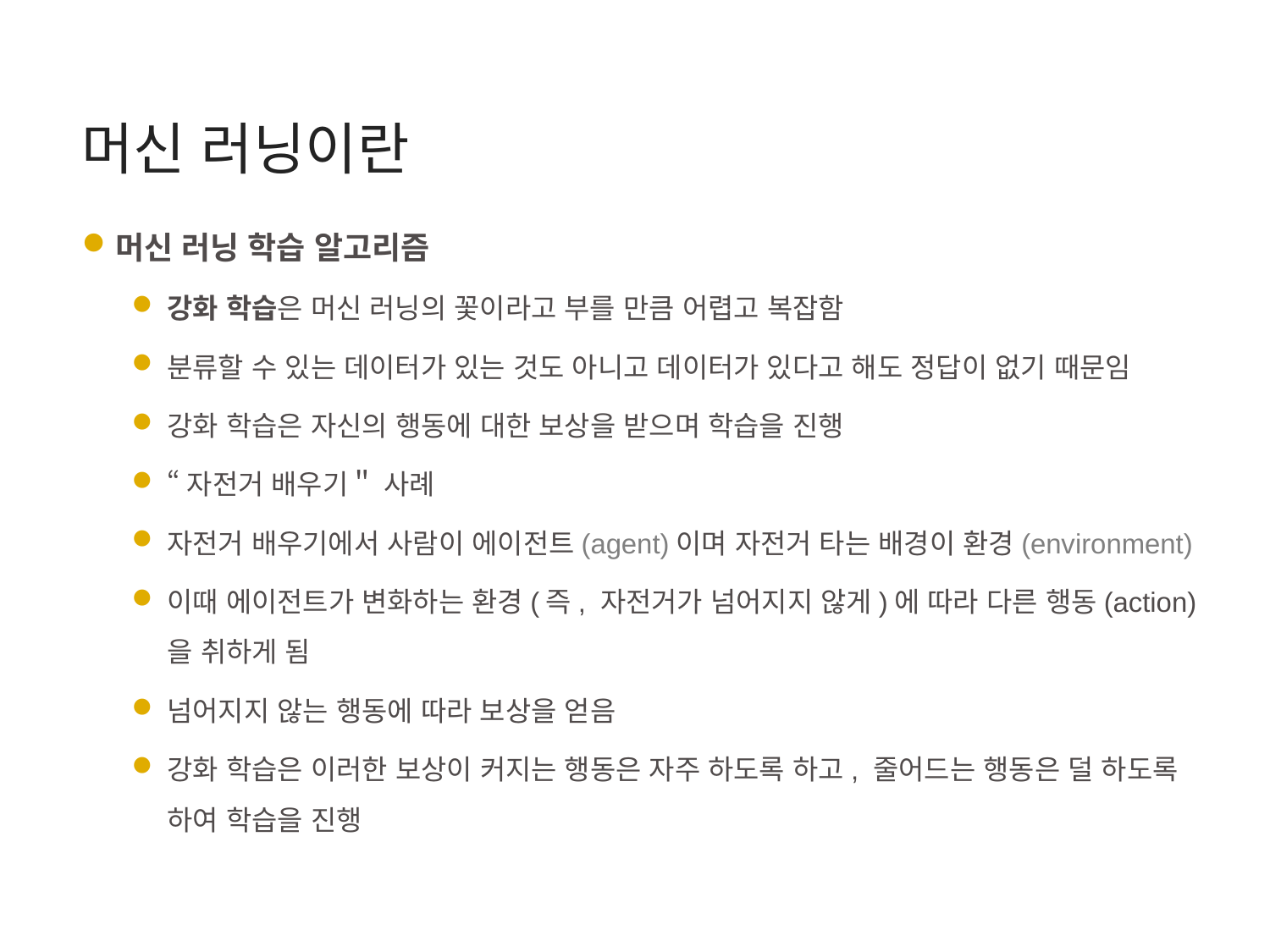

# 머신 러닝이란
머신 러닝 학습 알고리즘
강화 학습은 머신 러닝의 꽃이라고 부를 만큼 어렵고 복잡함
분류할 수 있는 데이터가 있는 것도 아니고 데이터가 있다고 해도 정답이 없기 때문임
강화 학습은 자신의 행동에 대한 보상을 받으며 학습을 진행
“자전거 배우기＂ 사례
자전거 배우기에서 사람이 에이전트(agent)이며 자전거 타는 배경이 환경(environment)
이때 에이전트가 변화하는 환경(즉, 자전거가 넘어지지 않게)에 따라 다른 행동(action)을 취하게 됨
넘어지지 않는 행동에 따라 보상을 얻음
강화 학습은 이러한 보상이 커지는 행동은 자주 하도록 하고, 줄어드는 행동은 덜 하도록 하여 학습을 진행